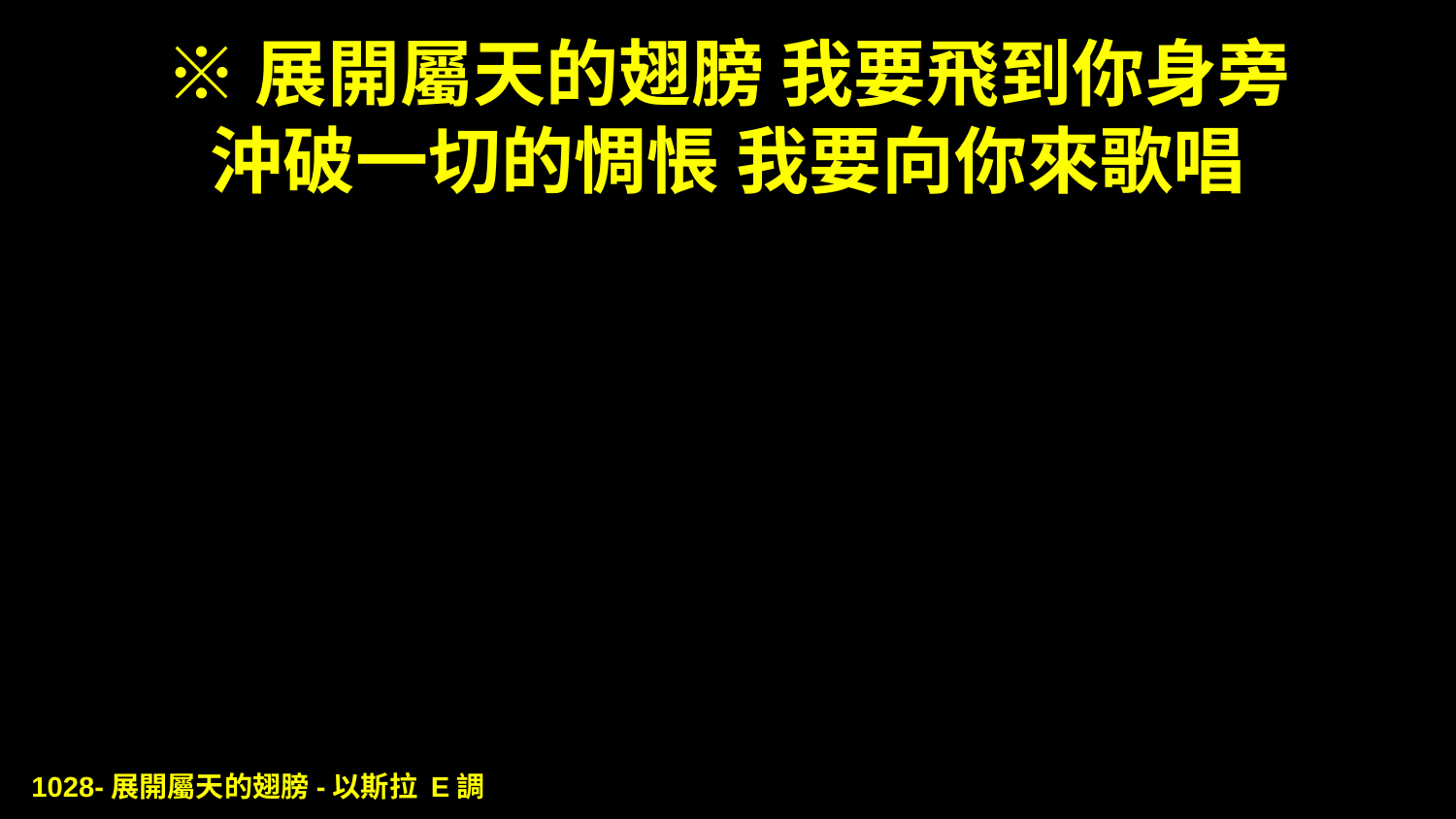

# ※展開屬天的翅膀 我要飛到你身旁 沖破一切的惆悵 我要向你來歌唱
1028-展開屬天的翅膀-以斯拉 E調